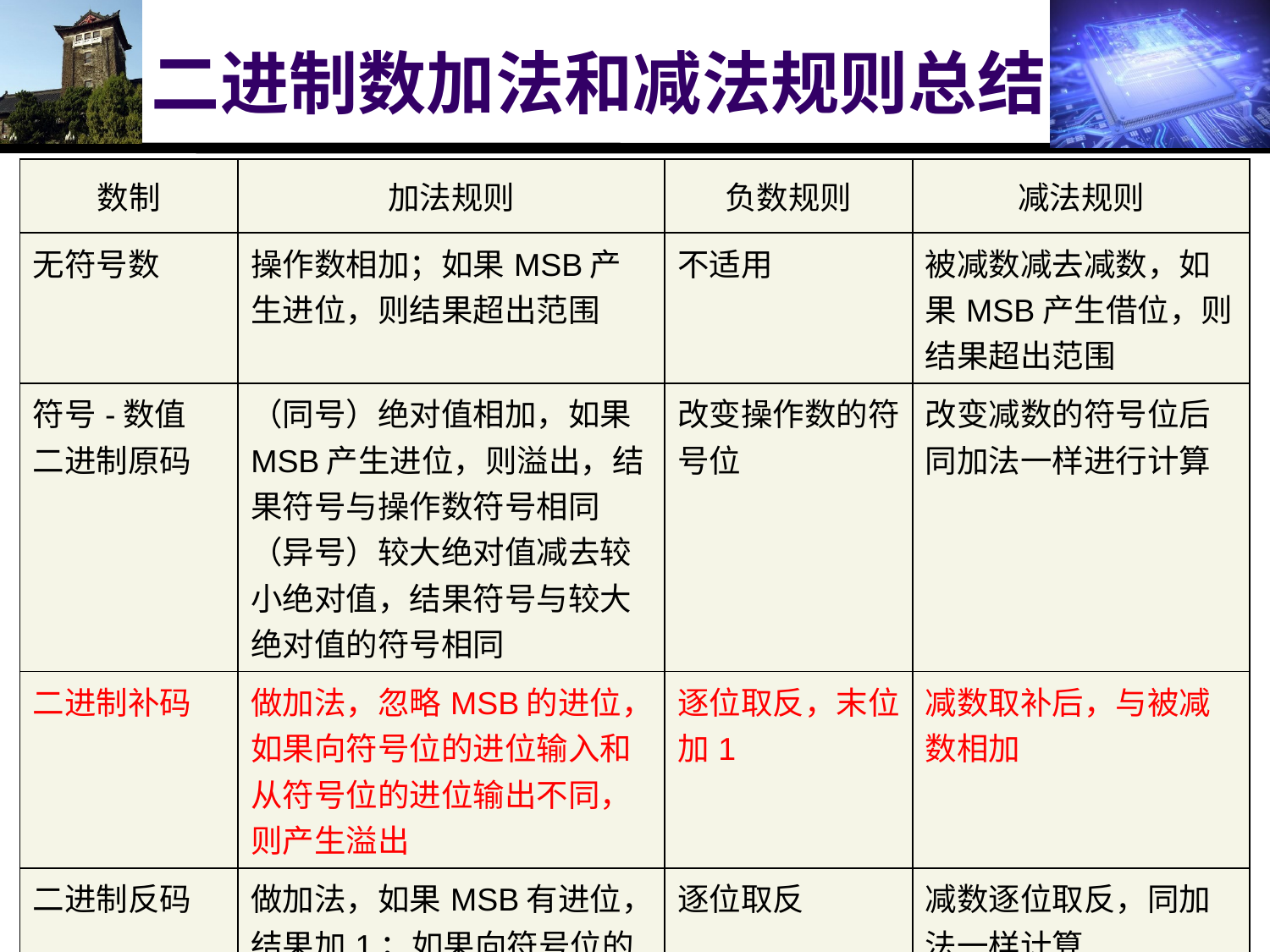

# 二进制数加法和减法规则总结
| 数制 | 加法规则 | 负数规则 | 减法规则 |
| --- | --- | --- | --- |
| 无符号数 | 操作数相加；如果MSB产生进位，则结果超出范围 | 不适用 | 被减数减去减数，如果MSB产生借位，则结果超出范围 |
| 符号-数值 二进制原码 | （同号）绝对值相加，如果MSB产生进位，则溢出，结果符号与操作数符号相同 （异号）较大绝对值减去较小绝对值，结果符号与较大绝对值的符号相同 | 改变操作数的符号位 | 改变减数的符号位后同加法一样进行计算 |
| 二进制补码 | 做加法，忽略MSB的进位，如果向符号位的进位输入和从符号位的进位输出不同，则产生溢出 | 逐位取反，末位加1 | 减数取补后，与被减数相加 |
| 二进制反码 | 做加法，如果MSB有进位，结果加1；如果向符号位的进位输入和从符号位的进位输出不同，则产生溢出 | 逐位取反 | 减数逐位取反，同加法一样计算 |
2018/3/13
第2章数制和编码
37